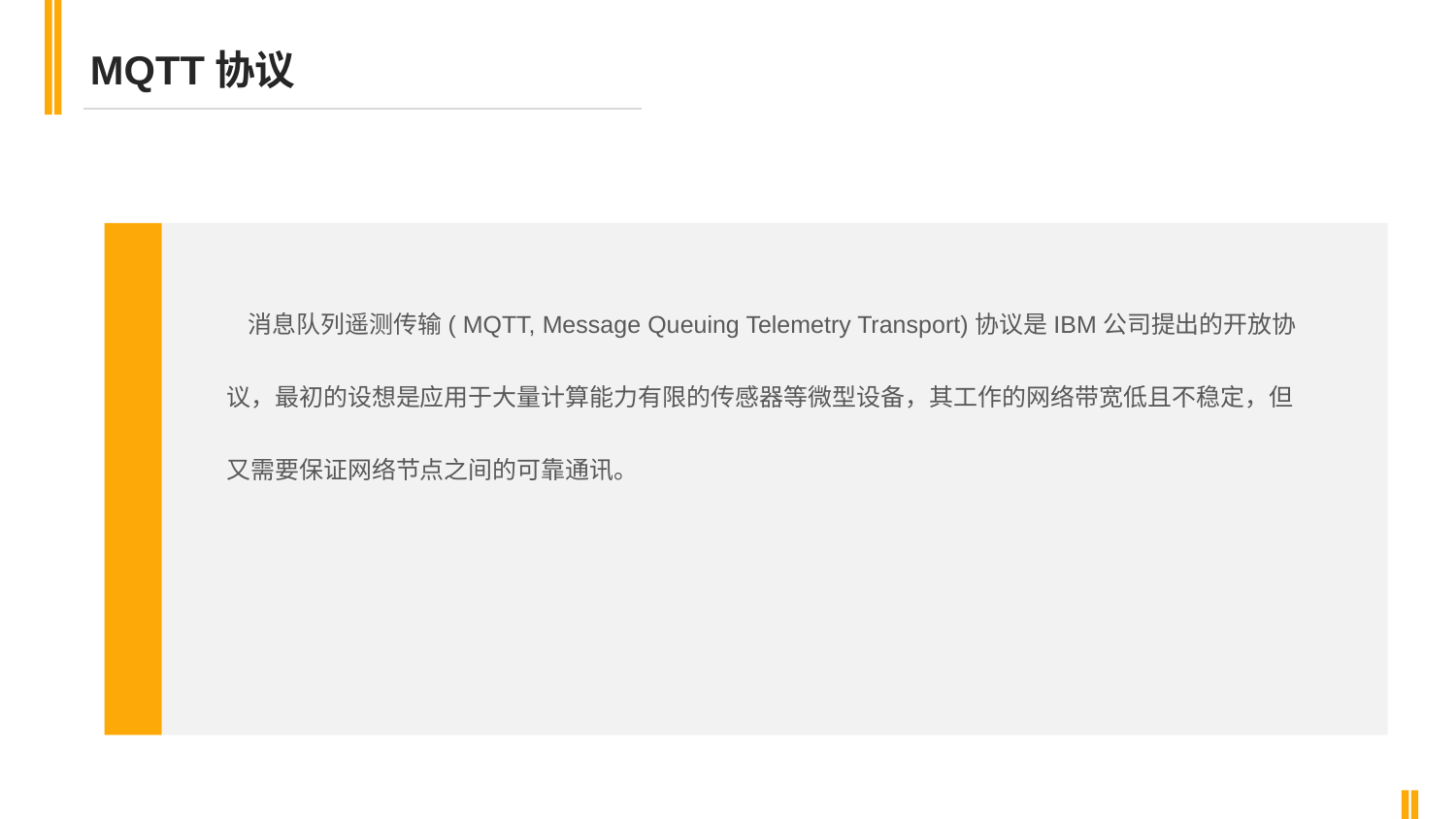

MQTT协议

   消息队列遥测传输( MQTT, Message Queuing Telemetry Transport)协议是IBM公司提出的开放协议，最初的设想是应用于大量计算能力有限的传感器等微型设备，其工作的网络带宽低且不稳定，但又需要保证网络节点之间的可靠通讯。